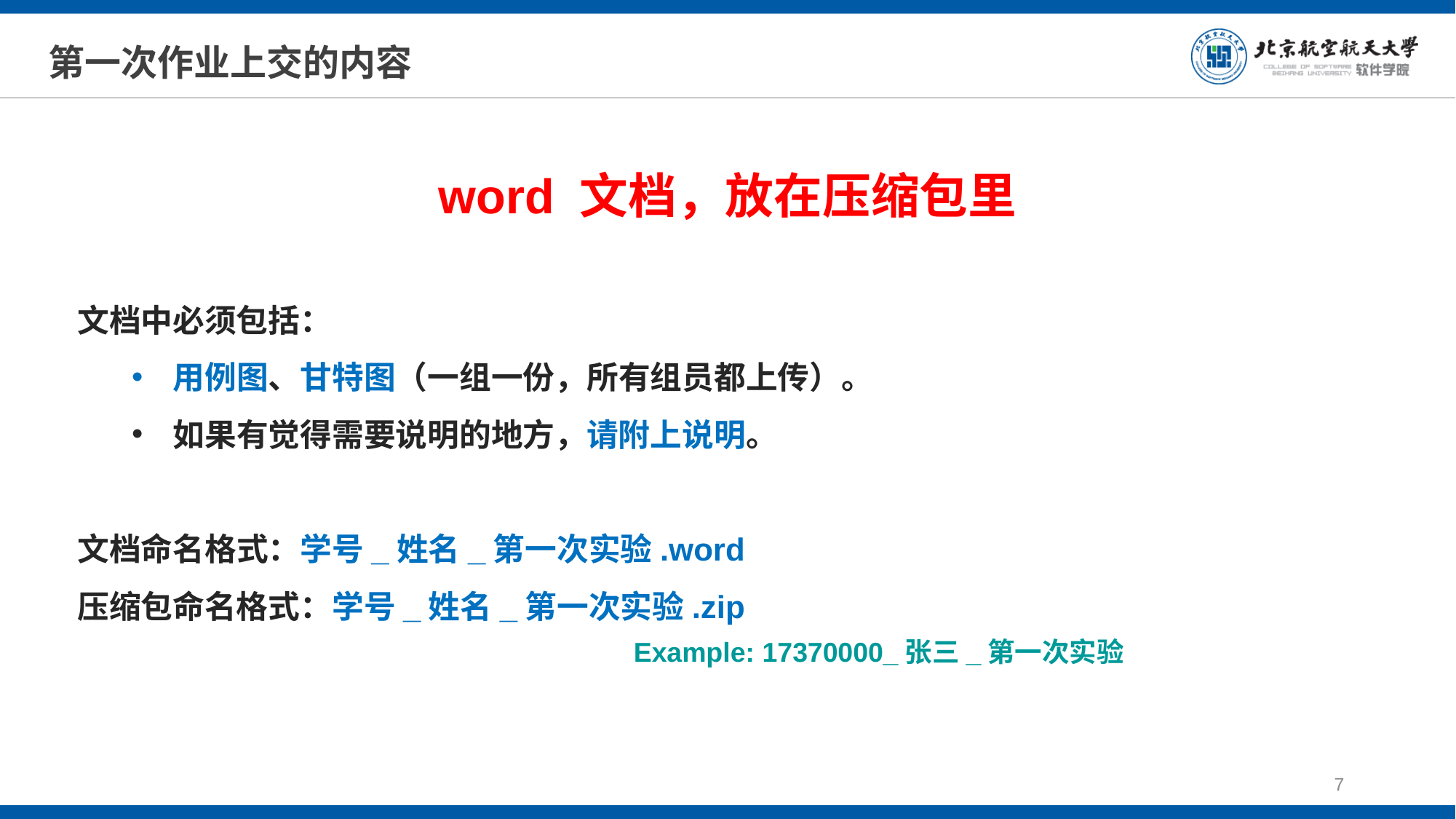

# 第一次作业上交的内容
word 文档，放在压缩包里

文档中必须包括：
用例图、甘特图（一组一份，所有组员都上传）。
如果有觉得需要说明的地方，请附上说明。

文档命名格式：学号_姓名_第一次实验.word
压缩包命名格式：学号_姓名_第一次实验.zip
Example: 17370000_张三_第一次实验
7